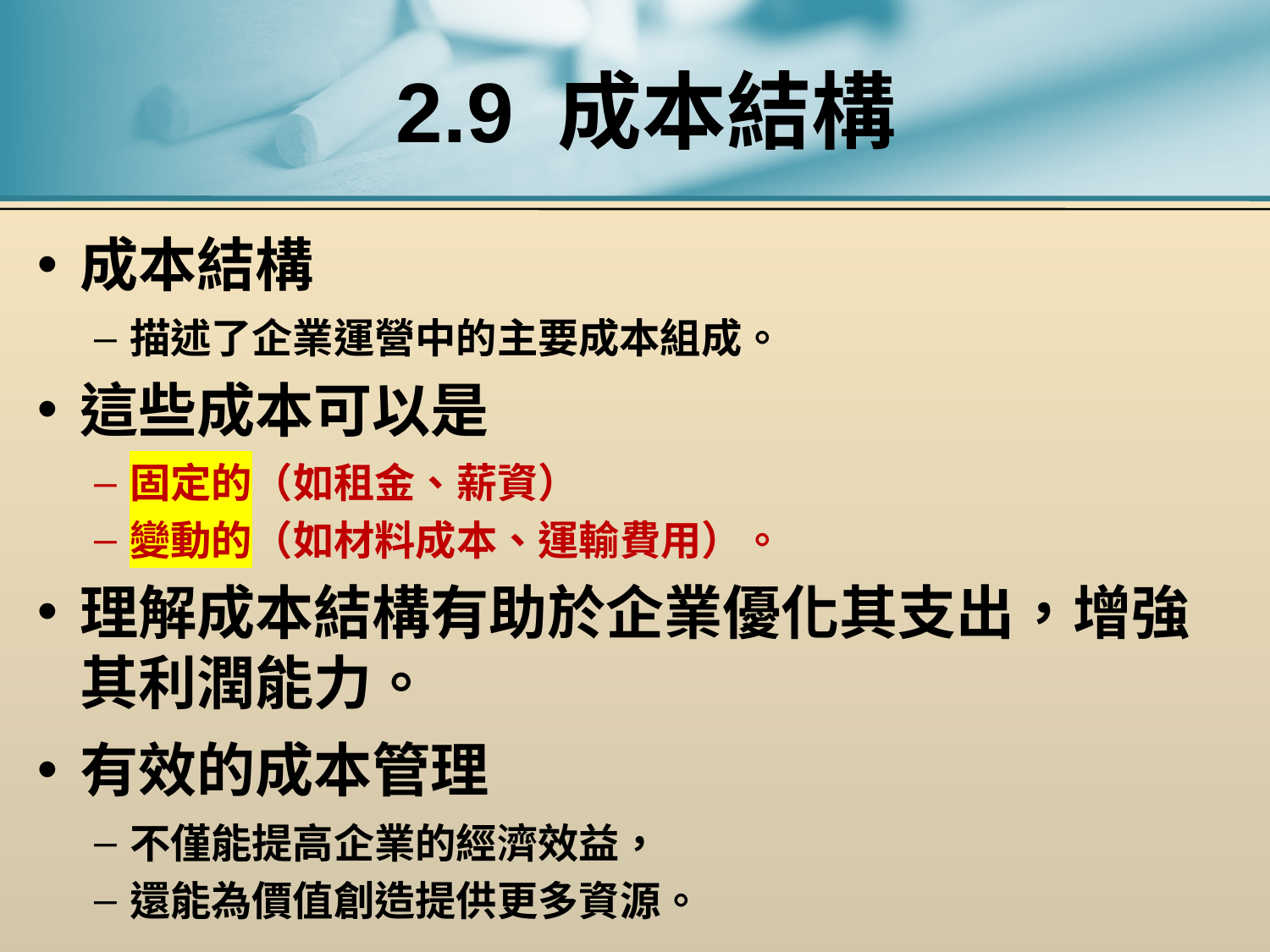

# 2.9 成本結構
成本結構
描述了企業運營中的主要成本組成。
這些成本可以是
固定的（如租金、薪資）
變動的（如材料成本、運輸費用）。
理解成本結構有助於企業優化其支出，增強其利潤能力。
有效的成本管理
不僅能提高企業的經濟效益，
還能為價值創造提供更多資源。